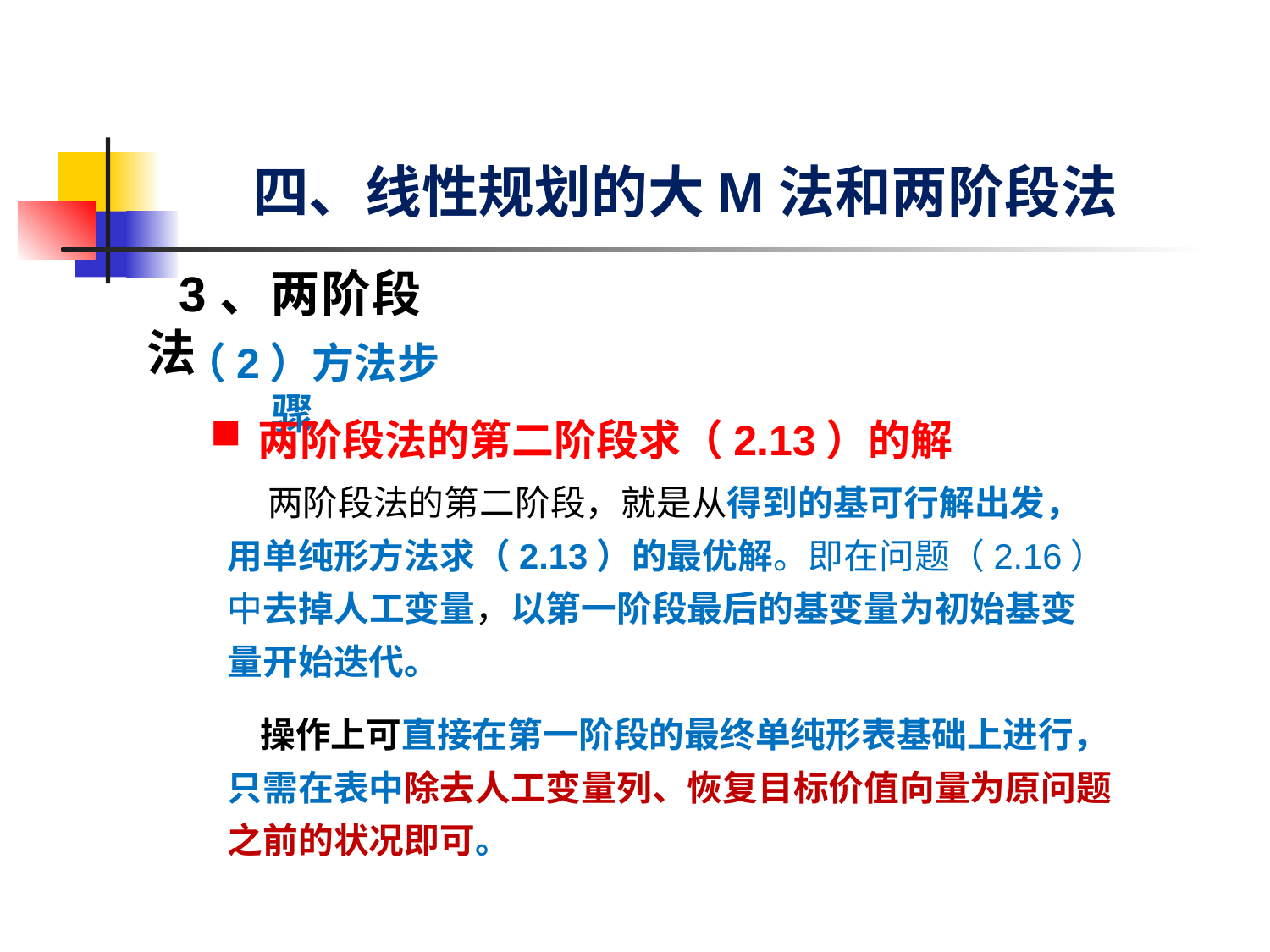

# 四、线性规划的大M法和两阶段法
3、两阶段法
（2）方法步骤

两阶段法的第二阶段求（2.13）的解
    两阶段法的第二阶段，就是从得到的基可行解出发，用单纯形方法求（2.13）的最优解。即在问题（2.16）中去掉人工变量，以第一阶段最后的基变量为初始基变量开始迭代。

   操作上可直接在第一阶段的最终单纯形表基础上进行，只需在表中除去人工变量列、恢复目标价值向量为原问题之前的状况即可。